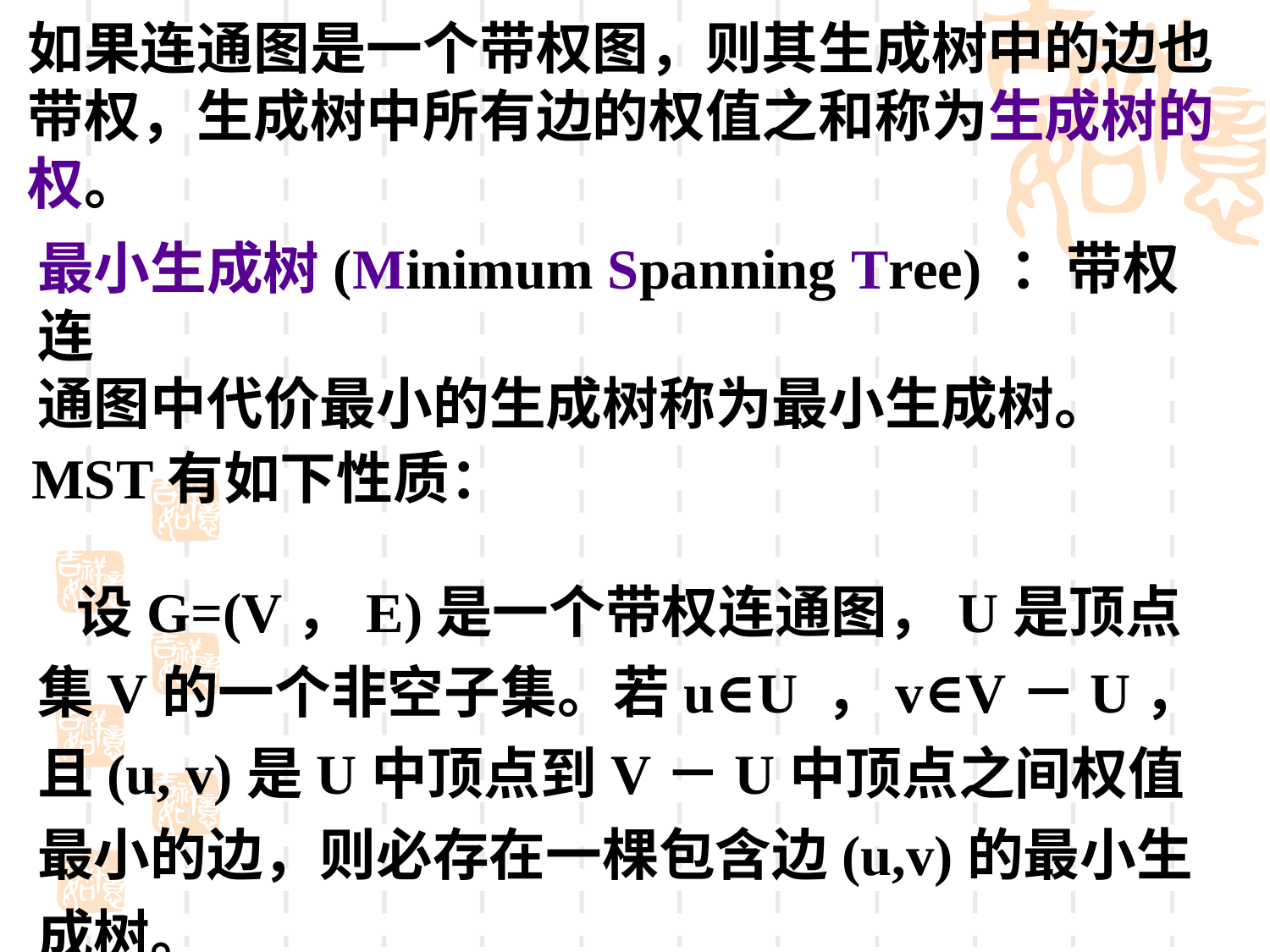

如果连通图是一个带权图，则其生成树中的边也带权，生成树中所有边的权值之和称为生成树的权。
最小生成树(Minimum Spanning Tree) ：带权连
通图中代价最小的生成树称为最小生成树。
MST有如下性质：
  设G=(V，E)是一个带权连通图，U是顶点集V的一个非空子集。若u∈U ，v∈V－U，且(u, v)是U中顶点到V－U中顶点之间权值最小的边，则必存在一棵包含边(u,v)的最小生成树。